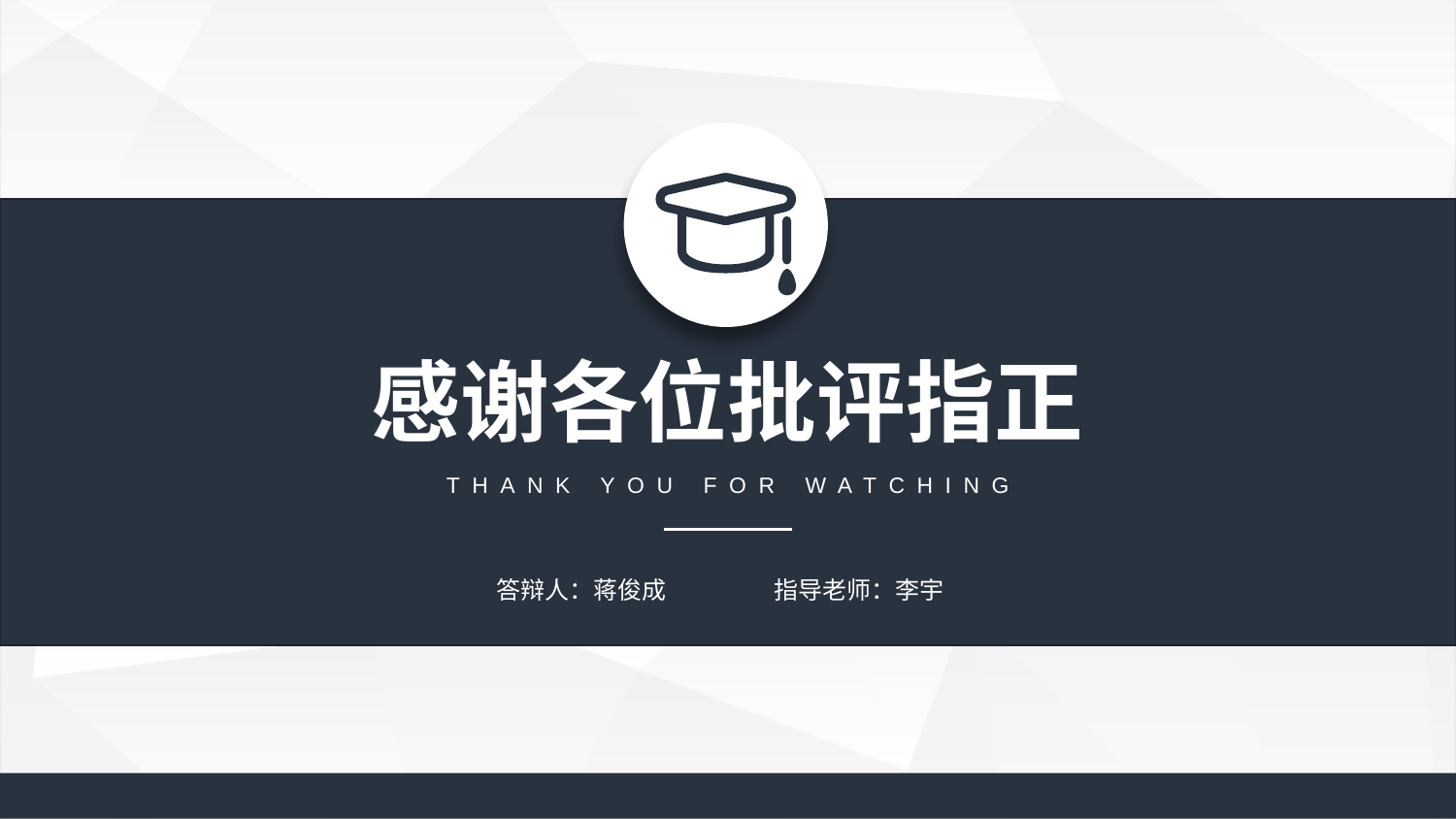

感谢各位批评指正
THANK YOU FOR WATCHING
答辩人：蒋俊成
指导老师：李宇